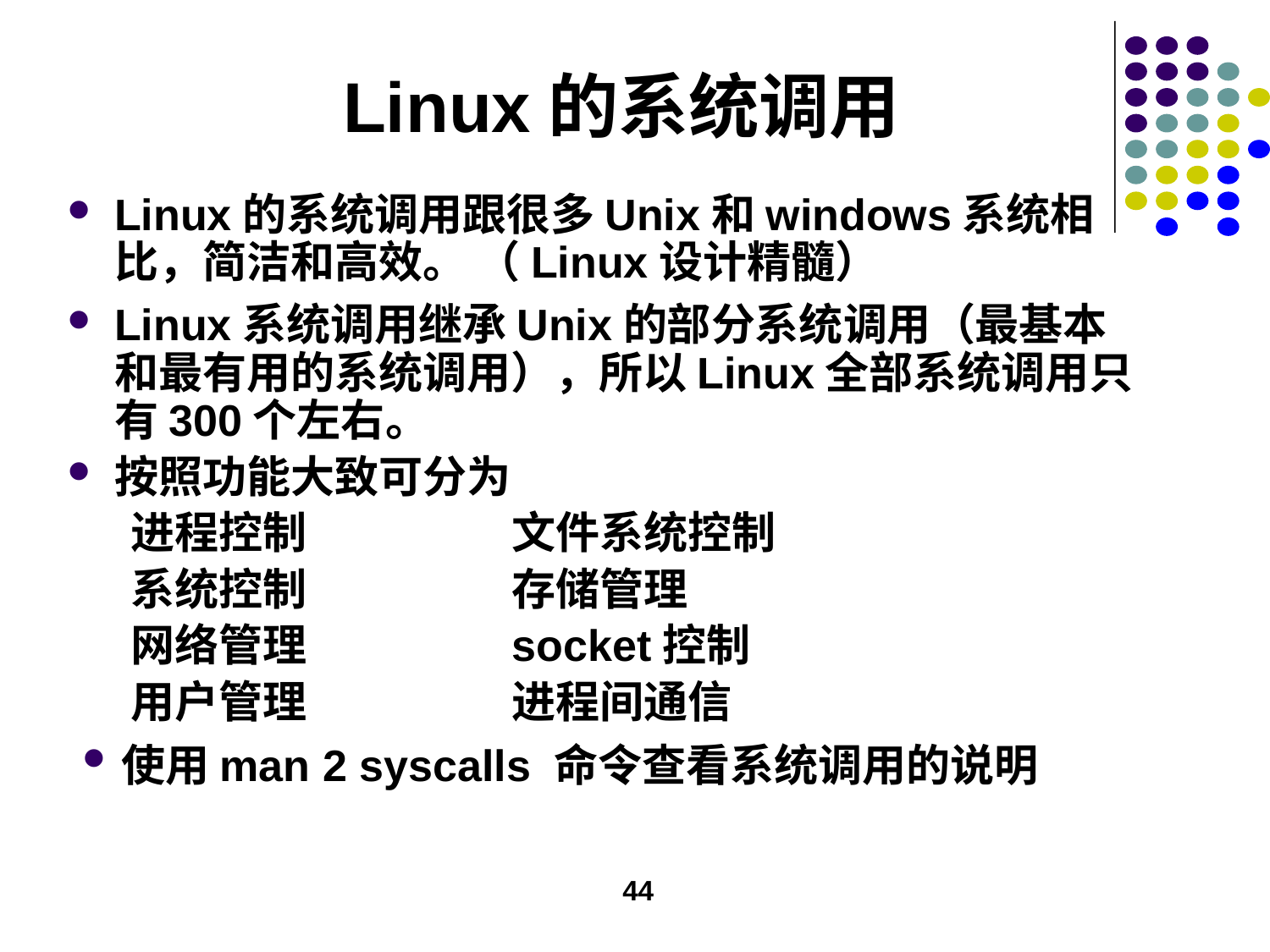

# Linux的系统调用
Linux的系统调用跟很多Unix和windows系统相比，简洁和高效。 （Linux设计精髓）
Linux系统调用继承Unix的部分系统调用（最基本和最有用的系统调用），所以Linux全部系统调用只有300个左右。
按照功能大致可分为
进程控制		文件系统控制
系统控制		存储管理
网络管理		socket控制
用户管理		进程间通信
使用man 2 syscalls 命令查看系统调用的说明
44